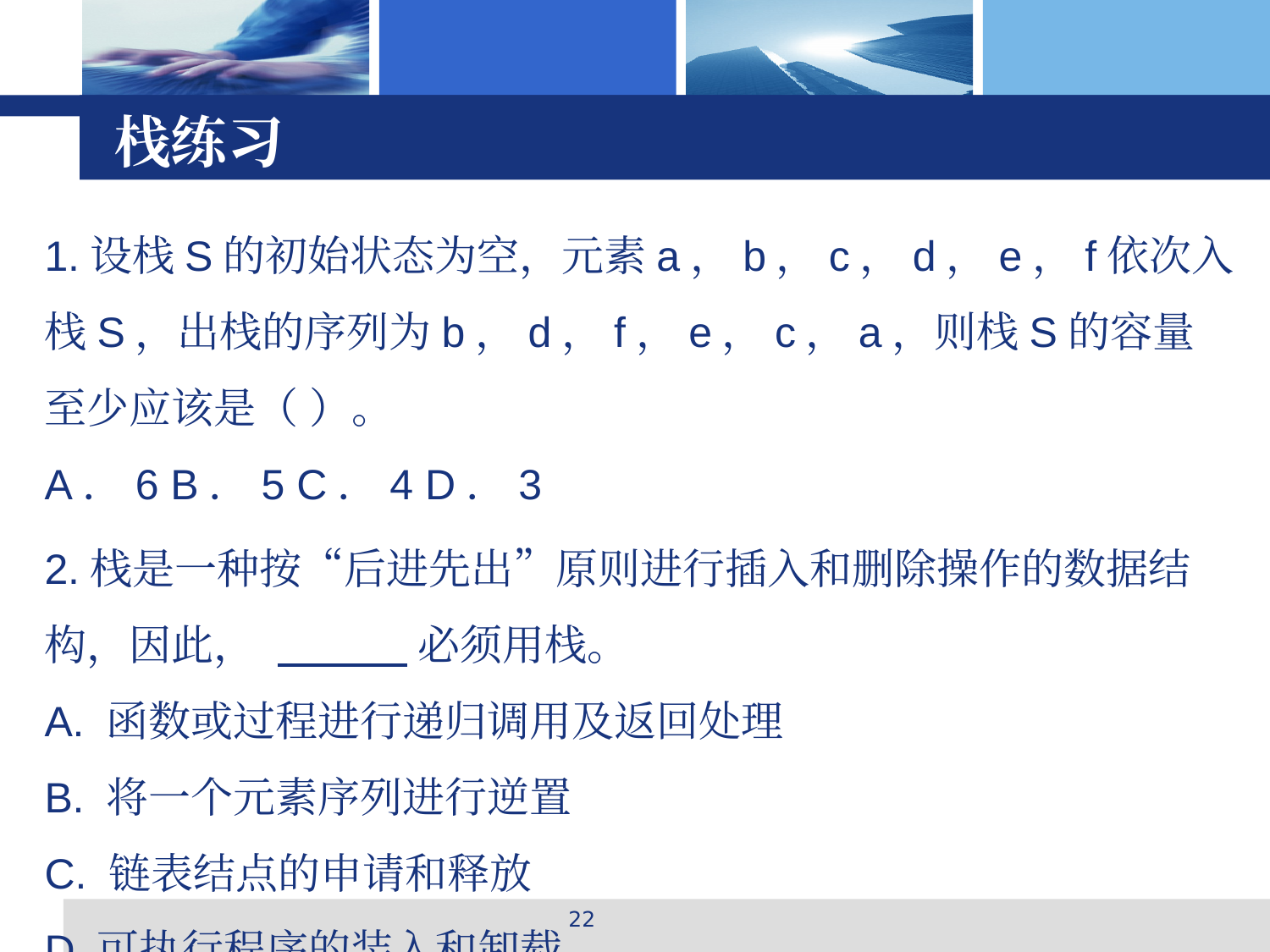

# 栈练习
1.设栈S的初始状态为空，元素a，b，c，d，e，f依次入栈S，出栈的序列为b，d，f，e，c，a，则栈S的容量至少应该是（ ）。
A．6 B．5 C．4 D．3
2.栈是一种按“后进先出”原则进行插入和删除操作的数据结构，因此，               必须用栈。
A. 函数或过程进行递归调用及返回处理
B. 将一个元素序列进行逆置
C. 链表结点的申请和释放
D.可执行程序的装入和卸载
22